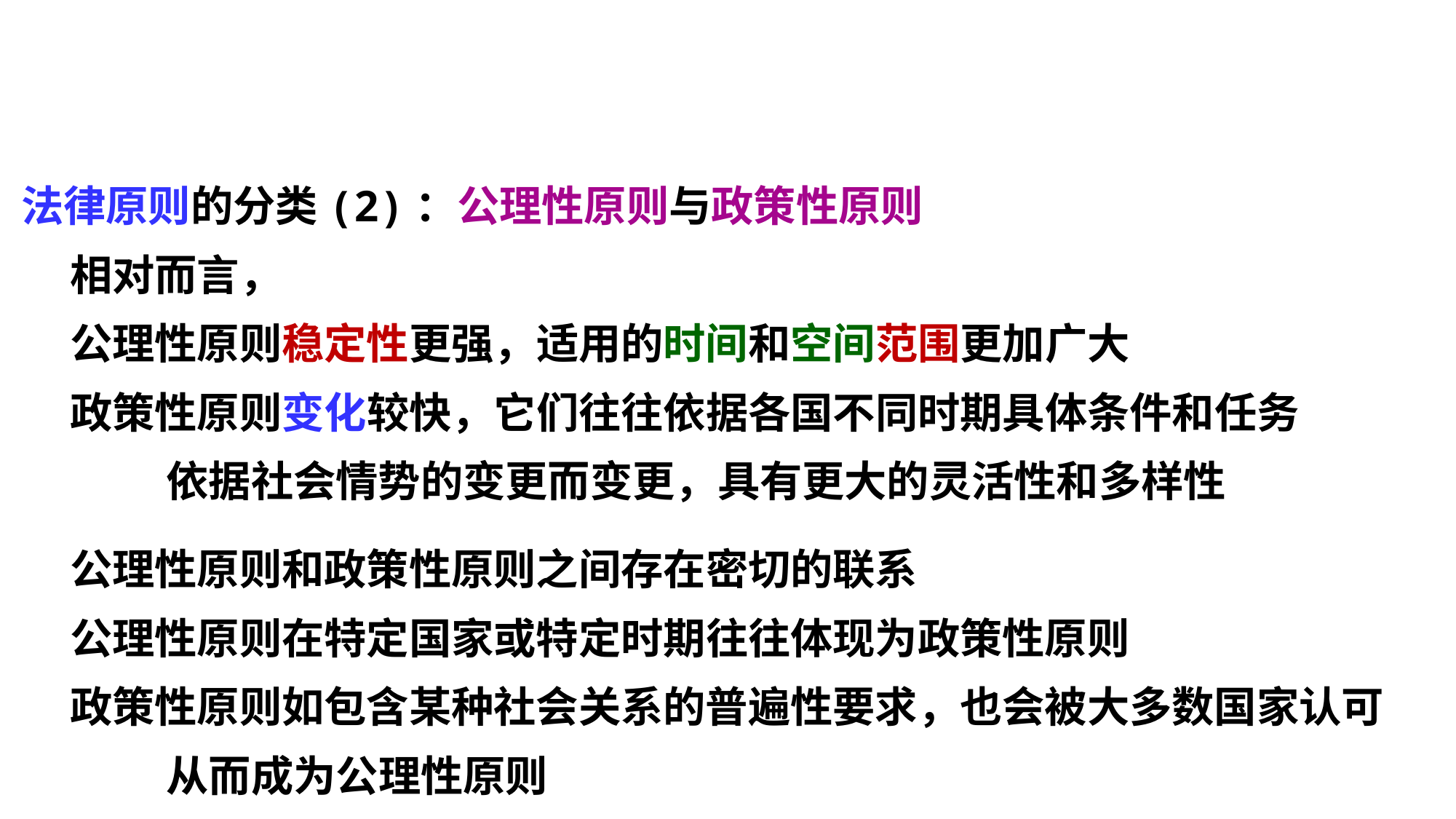

法律原则的分类(2)：公理性原则与政策性原则
    相对而言，
    公理性原则稳定性更强，适用的时间和空间范围更加广大
    政策性原则变化较快，它们往往依据各国不同时期具体条件和任务
              依据社会情势的变更而变更，具有更大的灵活性和多样性

    公理性原则和政策性原则之间存在密切的联系
    公理性原则在特定国家或特定时期往往体现为政策性原则
    政策性原则如包含某种社会关系的普遍性要求，也会被大多数国家认可
              从而成为公理性原则